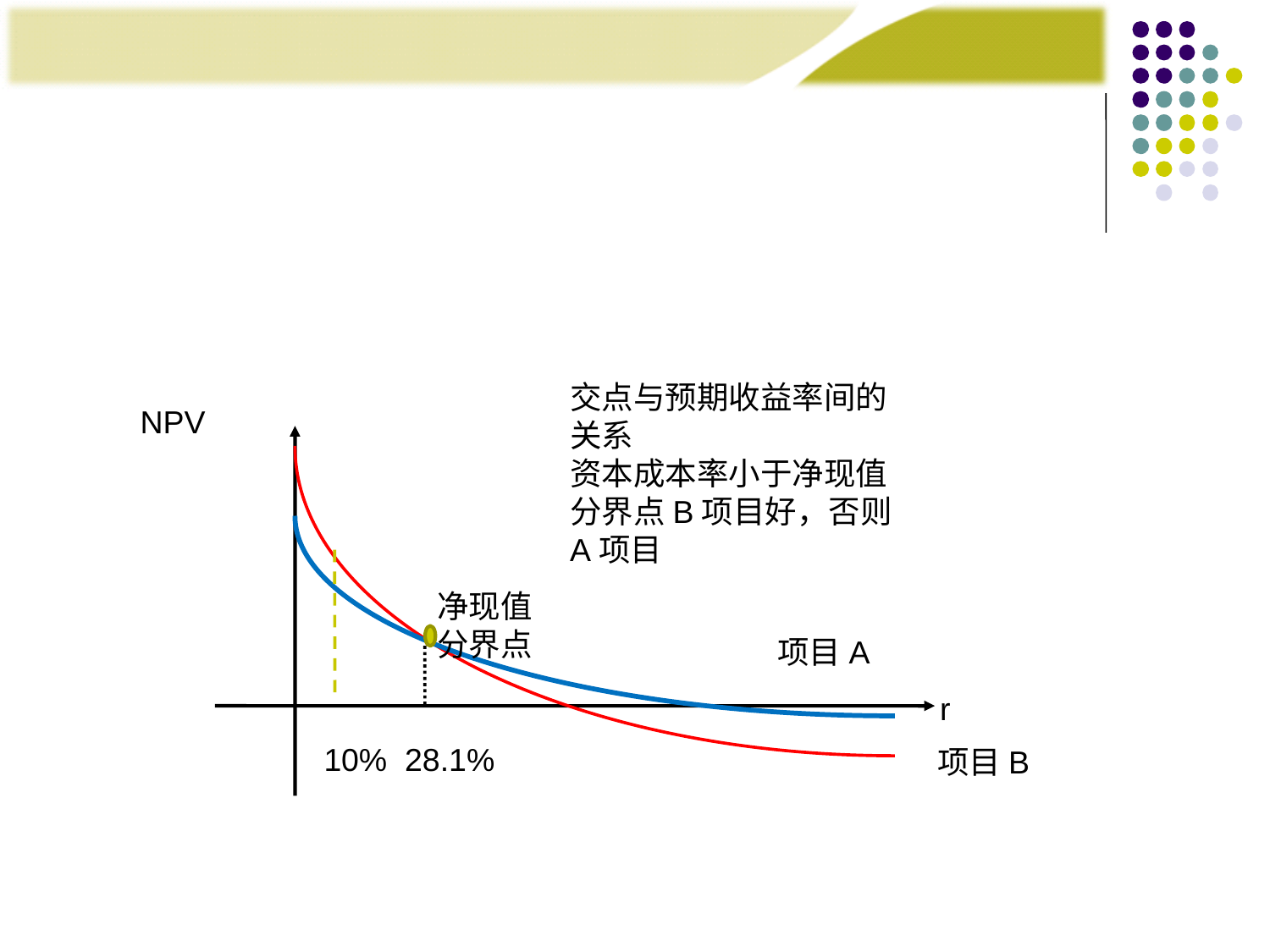

交点与预期收益率间的关系
资本成本率小于净现值分界点B项目好，否则A项目
NPV

净现值分界点

项目A

r

10%  28.1%
项目B